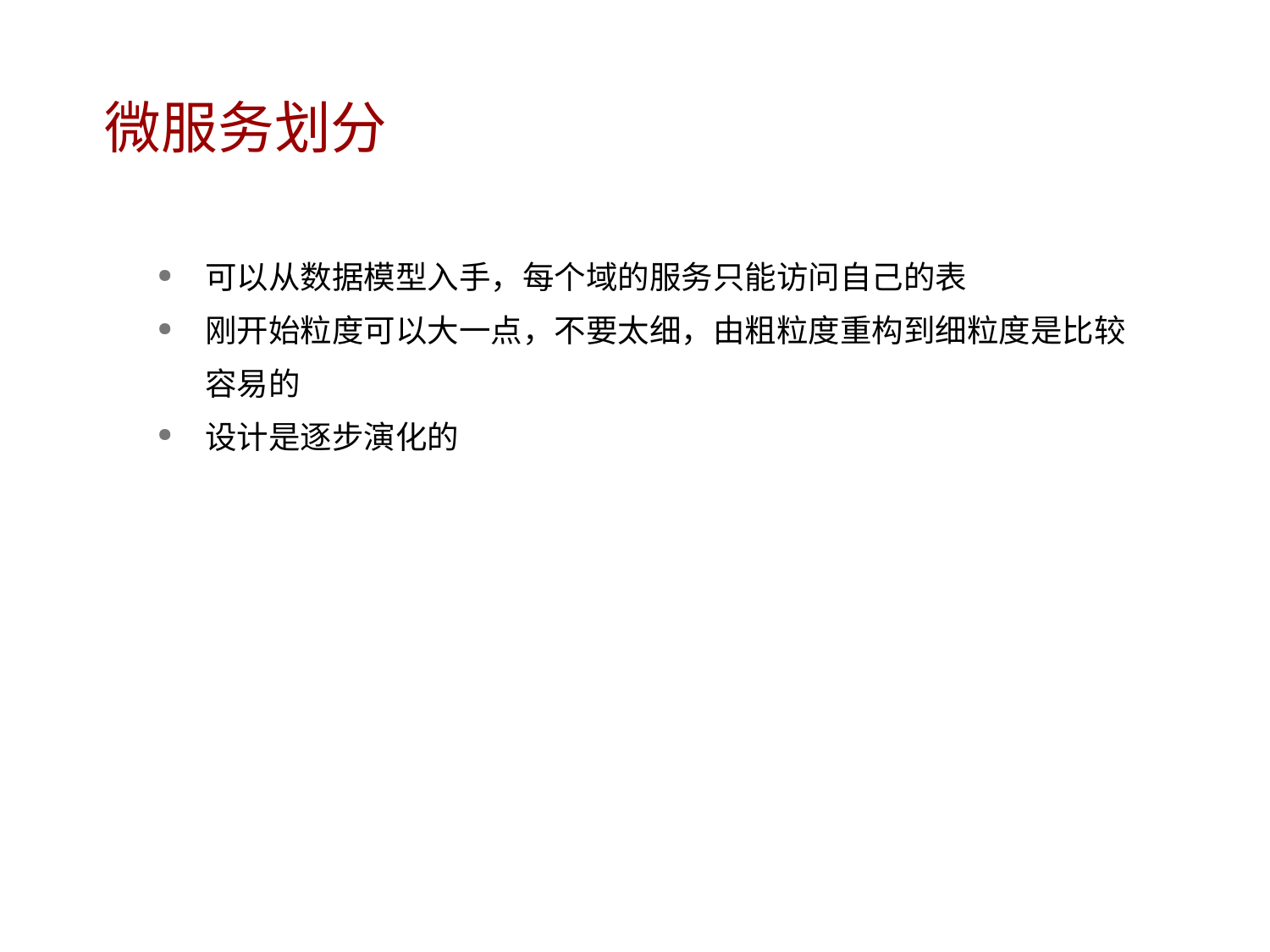

# 微服务划分
可以从数据模型入手，每个域的服务只能访问自己的表
刚开始粒度可以大一点，不要太细，由粗粒度重构到细粒度是比较容易的
设计是逐步演化的